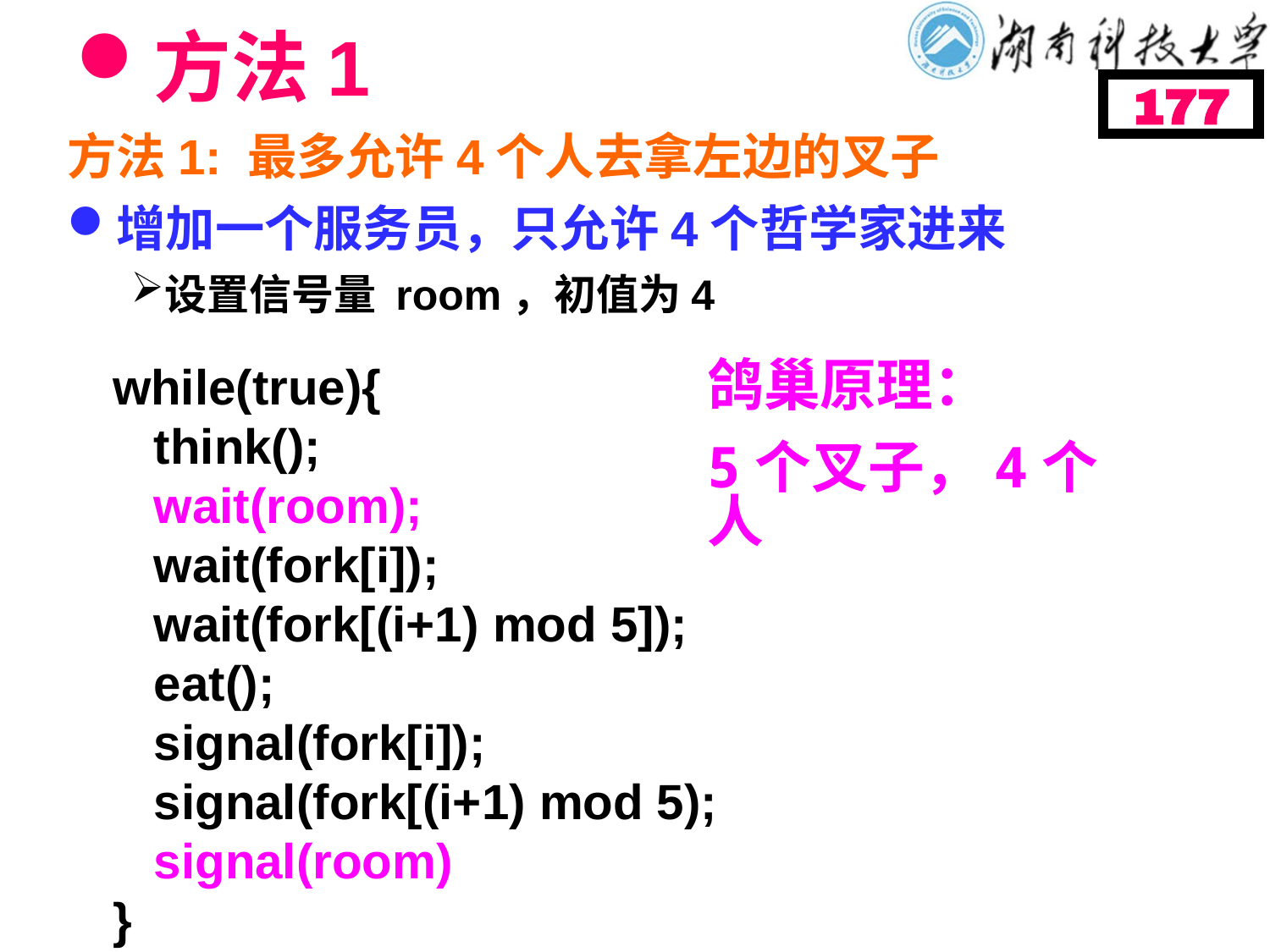

# 方法1
177
方法1: 最多允许4个人去拿左边的叉子
增加一个服务员，只允许4个哲学家进来
设置信号量 room，初值为4
while(true){
   think();
   wait(room);
   wait(fork[i]);
   wait(fork[(i+1) mod 5]);
   eat();
   signal(fork[i]);
   signal(fork[(i+1) mod 5);
   signal(room)
}
鸽巢原理：
5个叉子，4个人